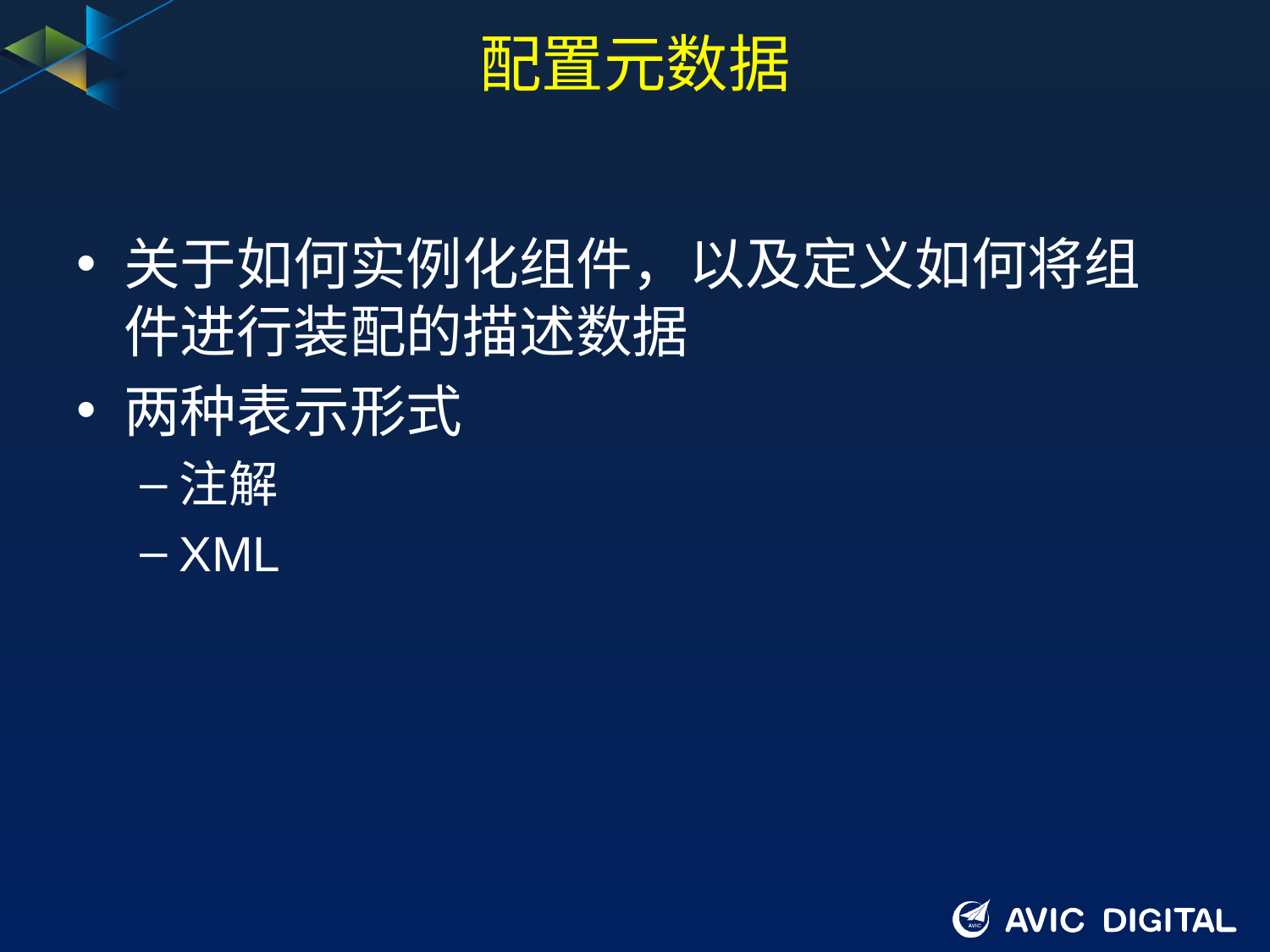

# 配置元数据
关于如何实例化组件，以及定义如何将组件进行装配的描述数据
两种表示形式
注解
XML